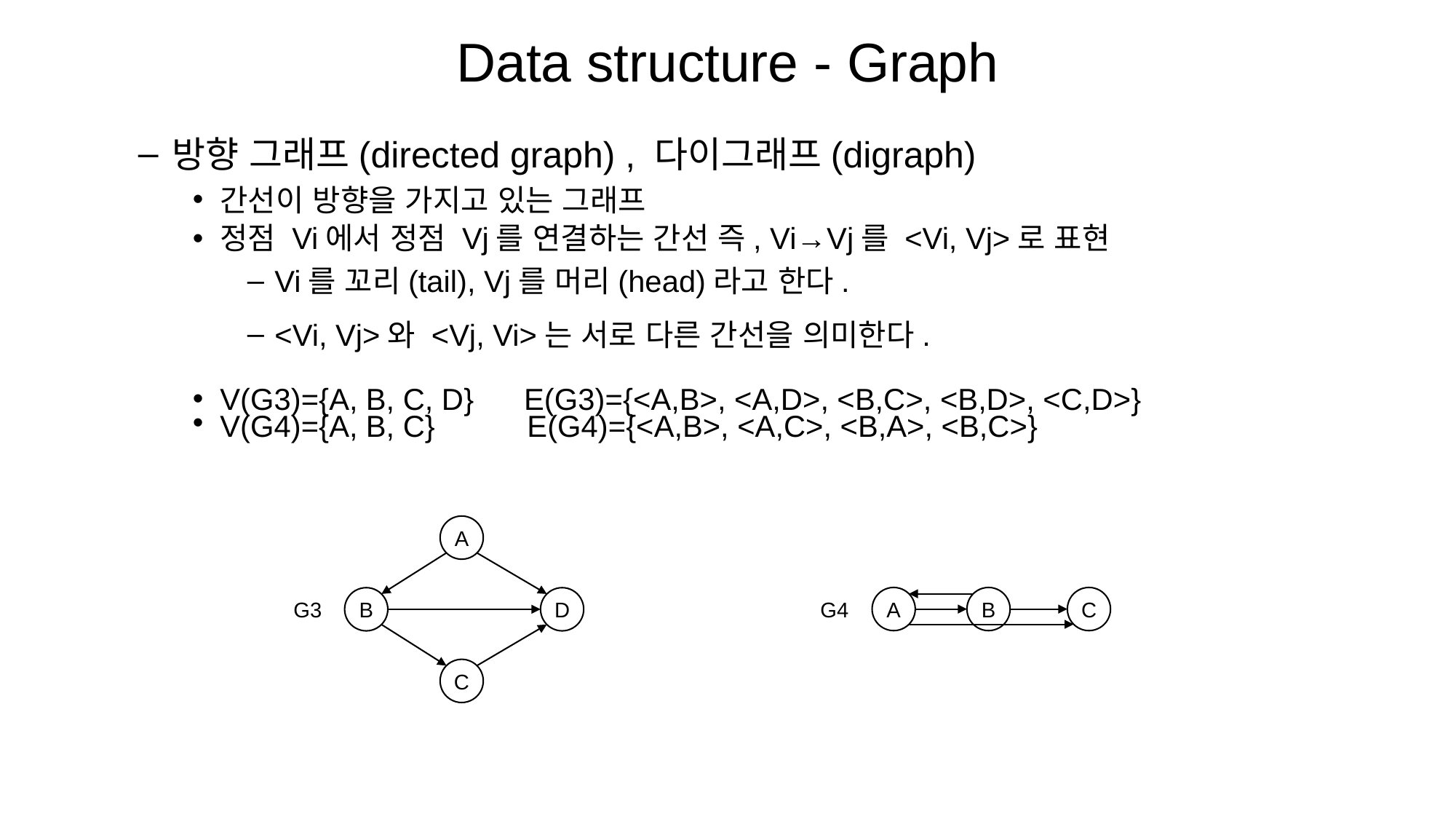

# Data structure - Graph
방향 그래프(directed graph) , 다이그래프(digraph)
간선이 방향을 가지고 있는 그래프
정점 Vi에서 정점 Vj를 연결하는 간선 즉, Vi→Vj를 <Vi, Vj>로 표현
Vi를 꼬리(tail), Vj를 머리(head)라고 한다.
<Vi, Vj>와 <Vj, Vi>는 서로 다른 간선을 의미한다.
V(G3)={A, B, C, D}      E(G3)={<A,B>, <A,D>, <B,C>, <B,D>, <C,D>}
V(G4)={A, B, C}           E(G4)={<A,B>, <A,C>, <B,A>, <B,C>}

A
A
B
C
B
D
G4
G3
C